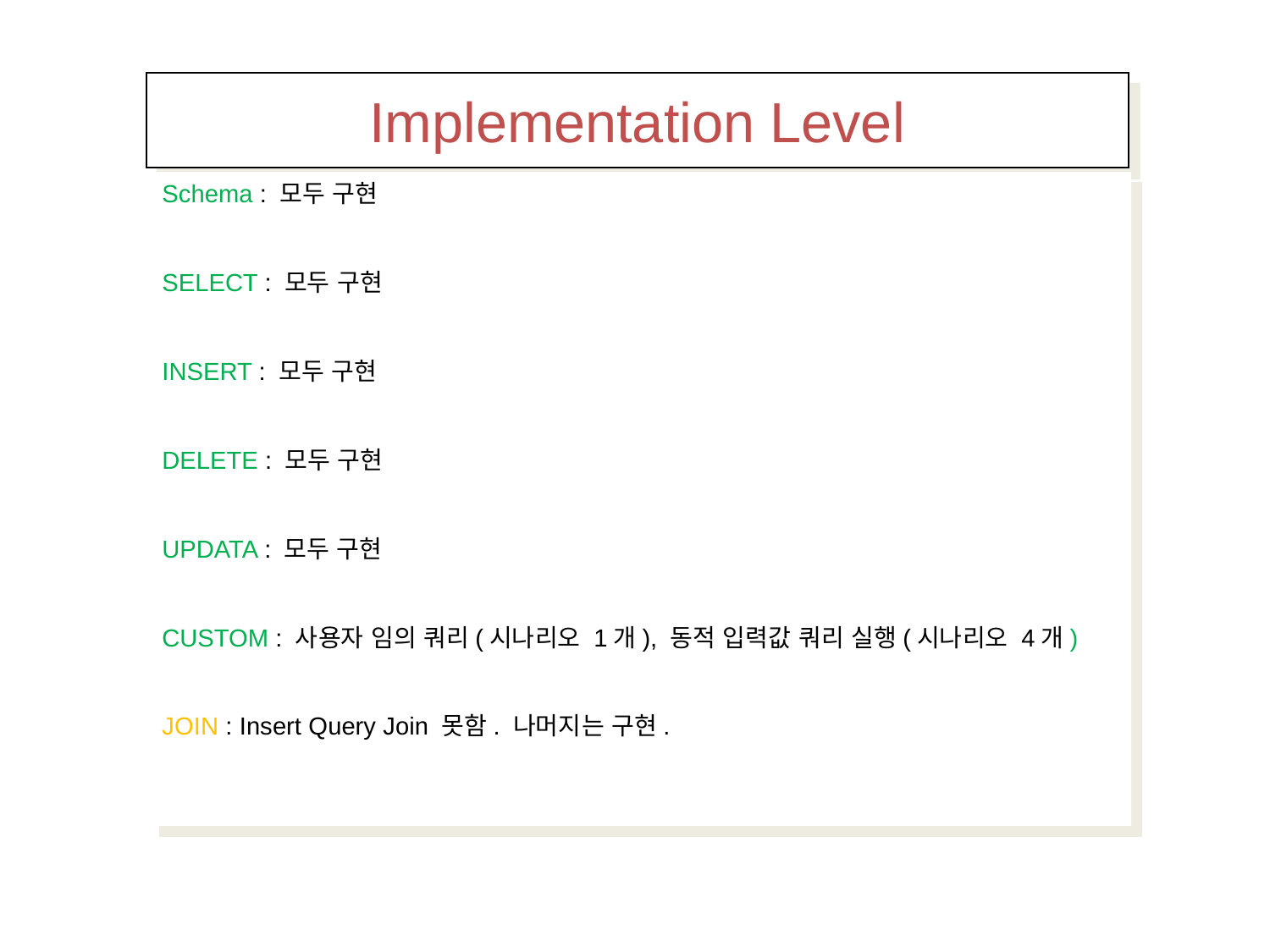

Implementation Level
Schema : 모두 구현

SELECT : 모두 구현

INSERT : 모두 구현

DELETE : 모두 구현

UPDATA : 모두 구현

CUSTOM : 사용자 임의 쿼리(시나리오 1개), 동적 입력값 쿼리 실행(시나리오 4개)

JOIN : Insert Query Join 못함. 나머지는 구현.